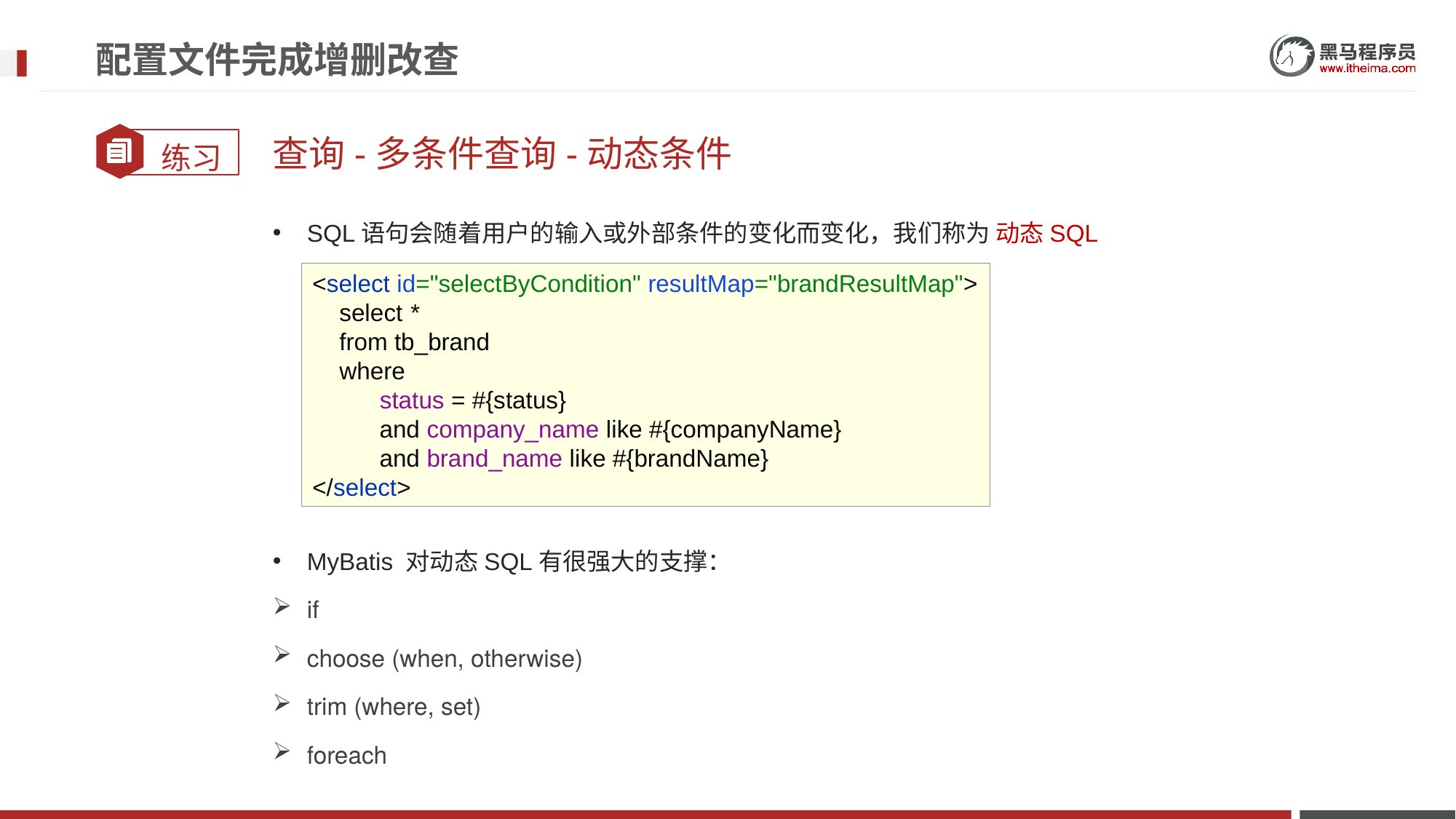

# 配置文件完成增删改查
查询-多条件查询-动态条件
SQL语句会随着用户的输入或外部条件的变化而变化，我们称为 动态SQL
<select id="selectByCondition" resultMap="brandResultMap">
    select *
    from tb_brand
    where
          status = #{status}
          and company_name like #{companyName}
          and brand_name like #{brandName}
</select>
MyBatis 对动态SQL有很强大的支撑：
if
choose (when, otherwise)
trim (where, set)
foreach